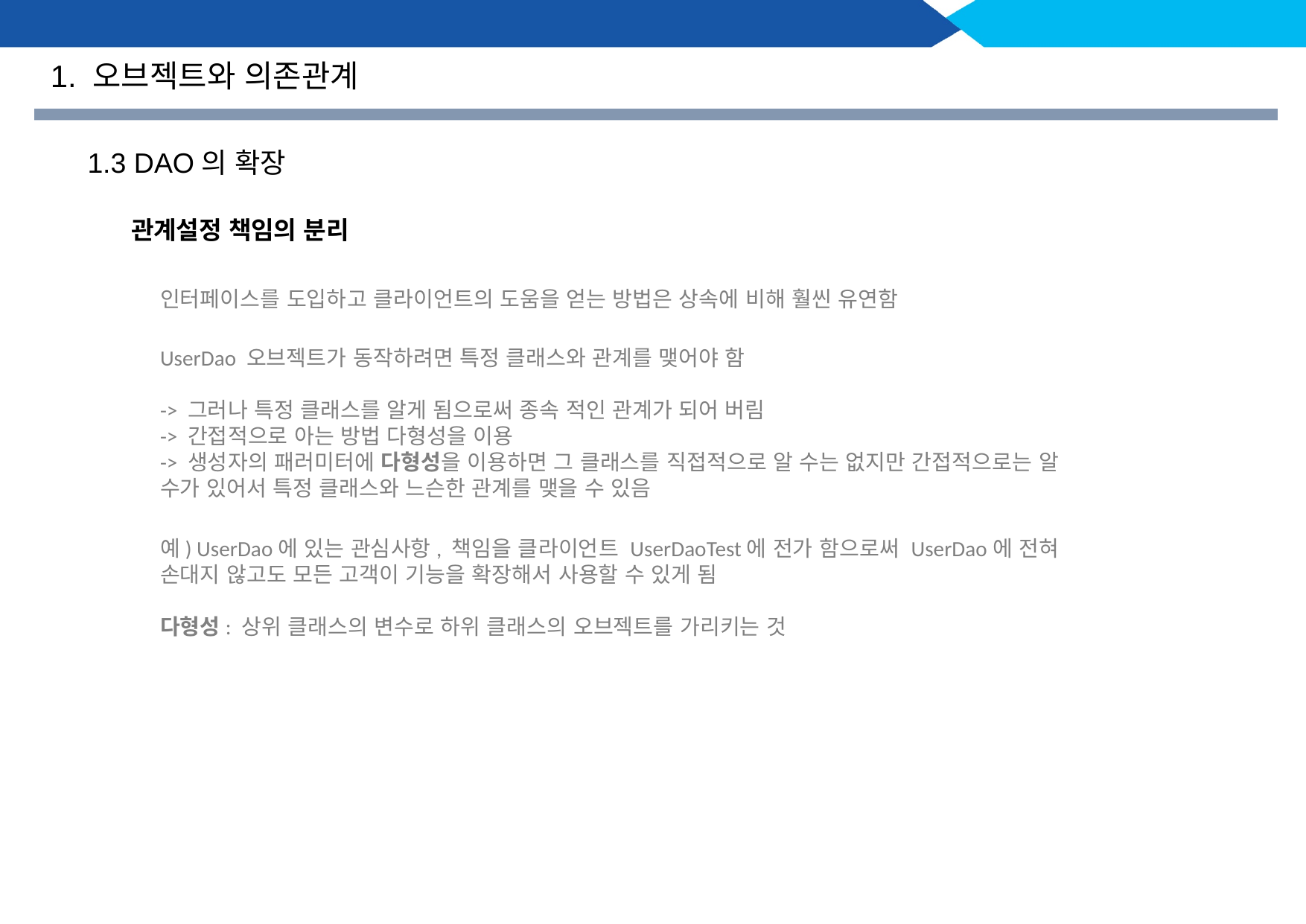

1. 오브젝트와 의존관계
1.3 DAO의 확장
관계설정 책임의 분리
인터페이스를 도입하고 클라이언트의 도움을 얻는 방법은 상속에 비해 훨씬 유연함
UserDao 오브젝트가 동작하려면 특정 클래스와 관계를 맺어야 함

-> 그러나 특정 클래스를 알게 됨으로써 종속 적인 관계가 되어 버림
-> 간접적으로 아는 방법 다형성을 이용
-> 생성자의 패러미터에 다형성을 이용하면 그 클래스를 직접적으로 알 수는 없지만 간접적으로는 알 수가 있어서 특정 클래스와 느슨한 관계를 맺을 수 있음
예) UserDao에 있는 관심사항, 책임을 클라이언트 UserDaoTest에 전가 함으로써 UserDao에 전혀 손대지 않고도 모든 고객이 기능을 확장해서 사용할 수 있게 됨

다형성: 상위 클래스의 변수로 하위 클래스의 오브젝트를 가리키는 것